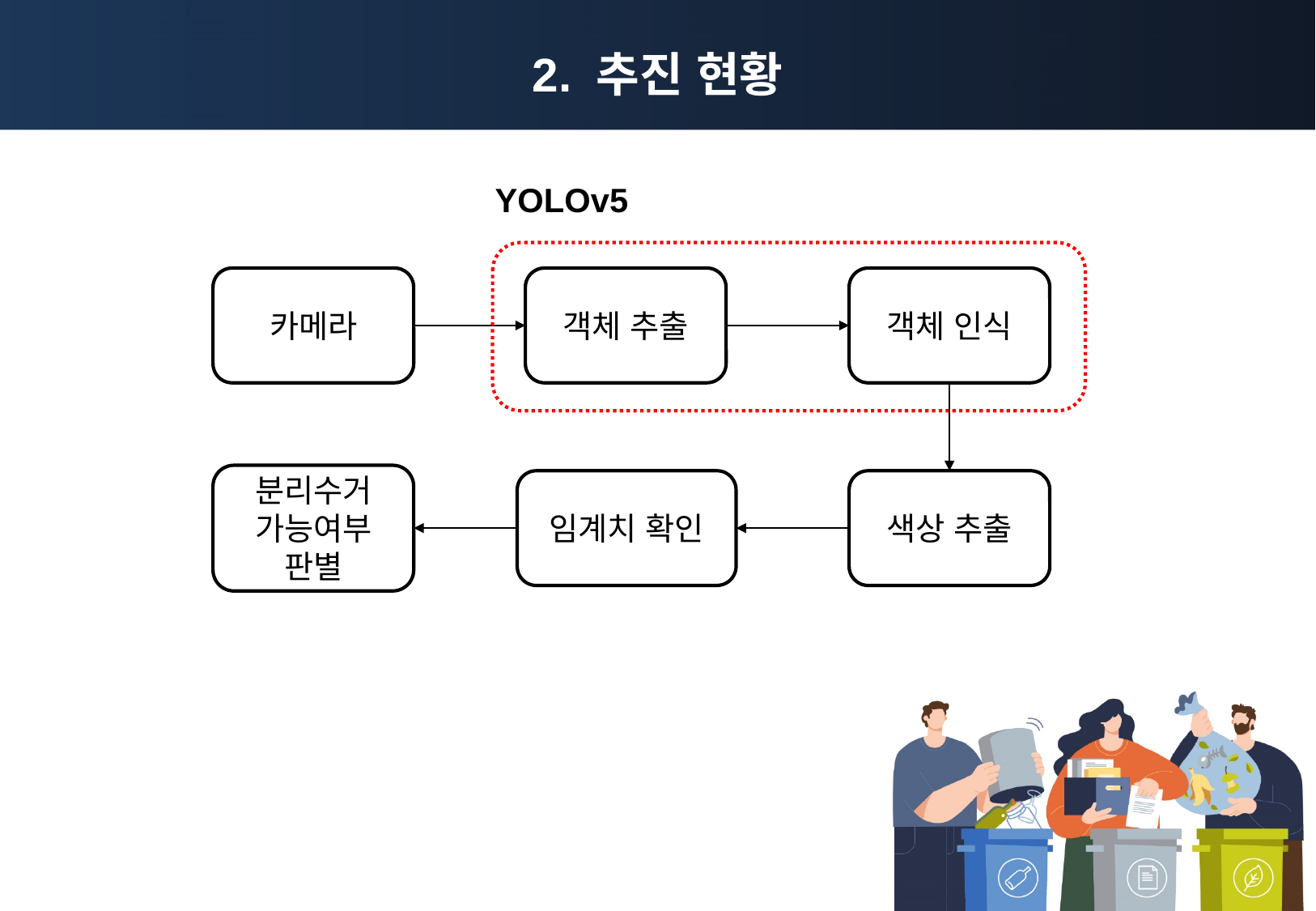

2. 추진 현황
YOLOv5

카메라
객체 추출
객체 인식
분리수거 가능여부 판별
임계치 확인
색상 추출